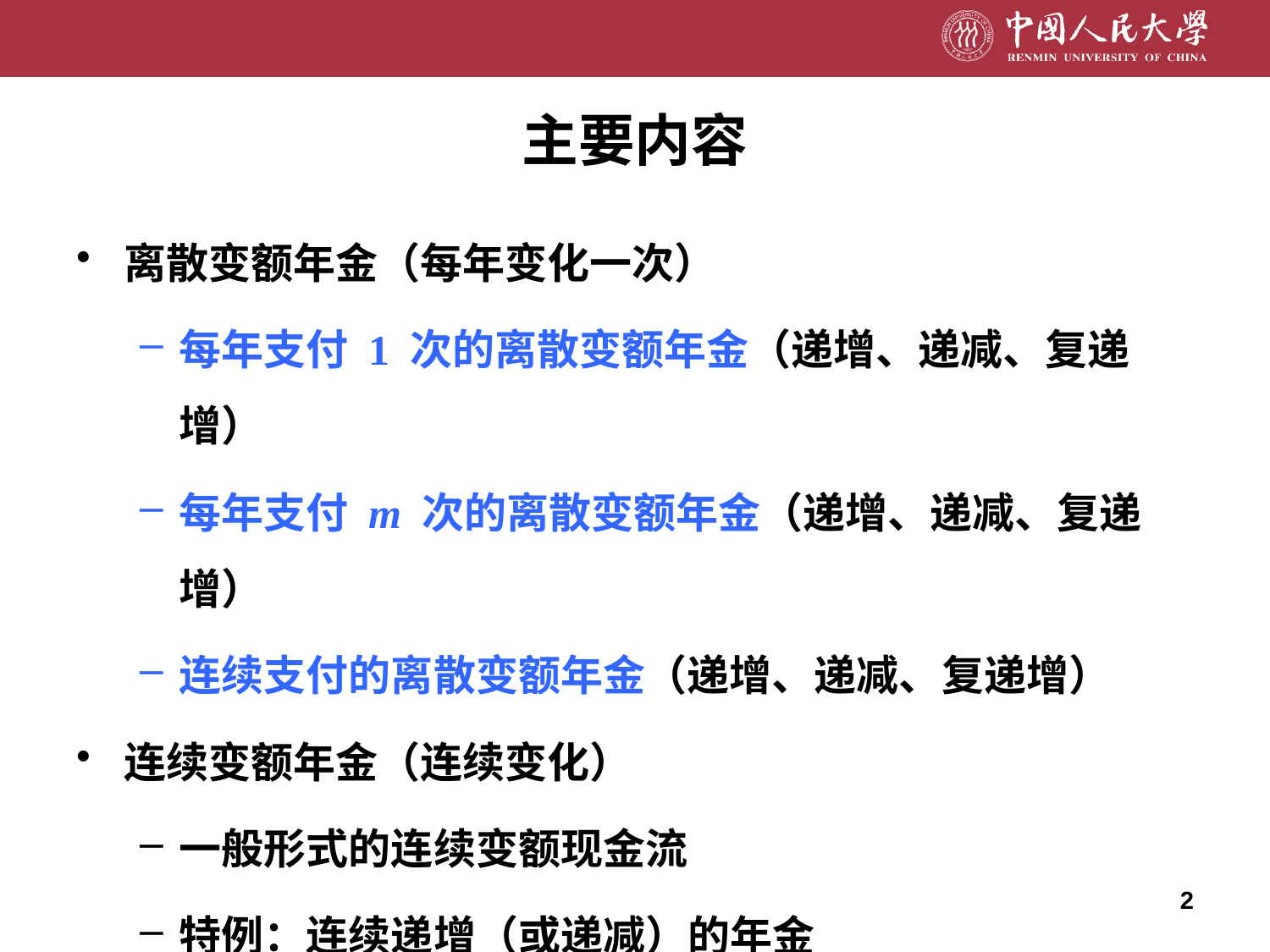

# 主要内容
离散变额年金（每年变化一次）
每年支付 1 次的离散变额年金（递增、递减、复递增）
每年支付 m 次的离散变额年金（递增、递减、复递增）
连续支付的离散变额年金（递增、递减、复递增）
连续变额年金（连续变化）
一般形式的连续变额现金流
特例：连续递增（或递减）的年金
2